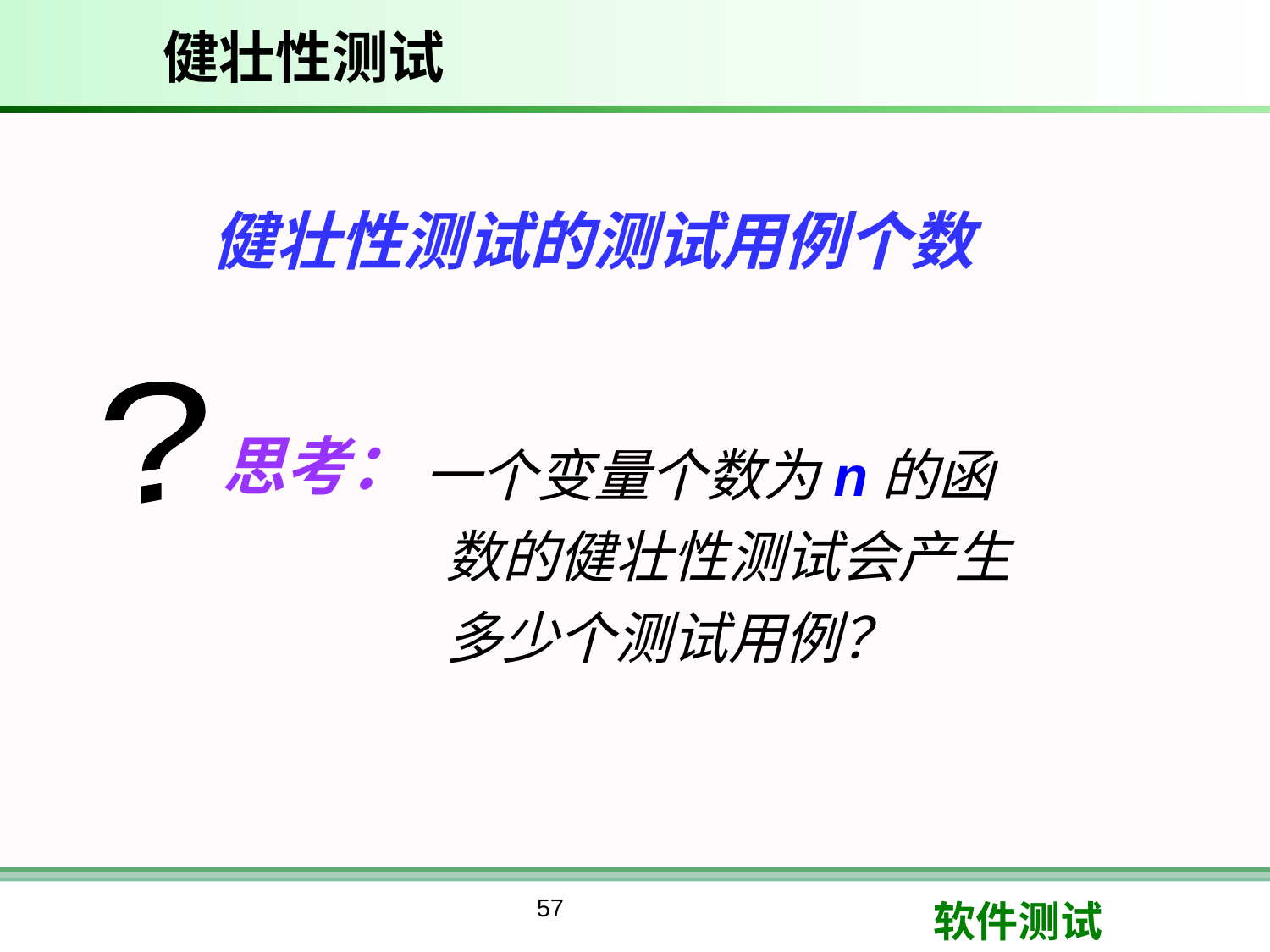

# 健壮性测试
健壮性测试的测试用例个数
?
思考：
 一个变量个数为n的函数的健壮性测试会产生多少个测试用例？
57